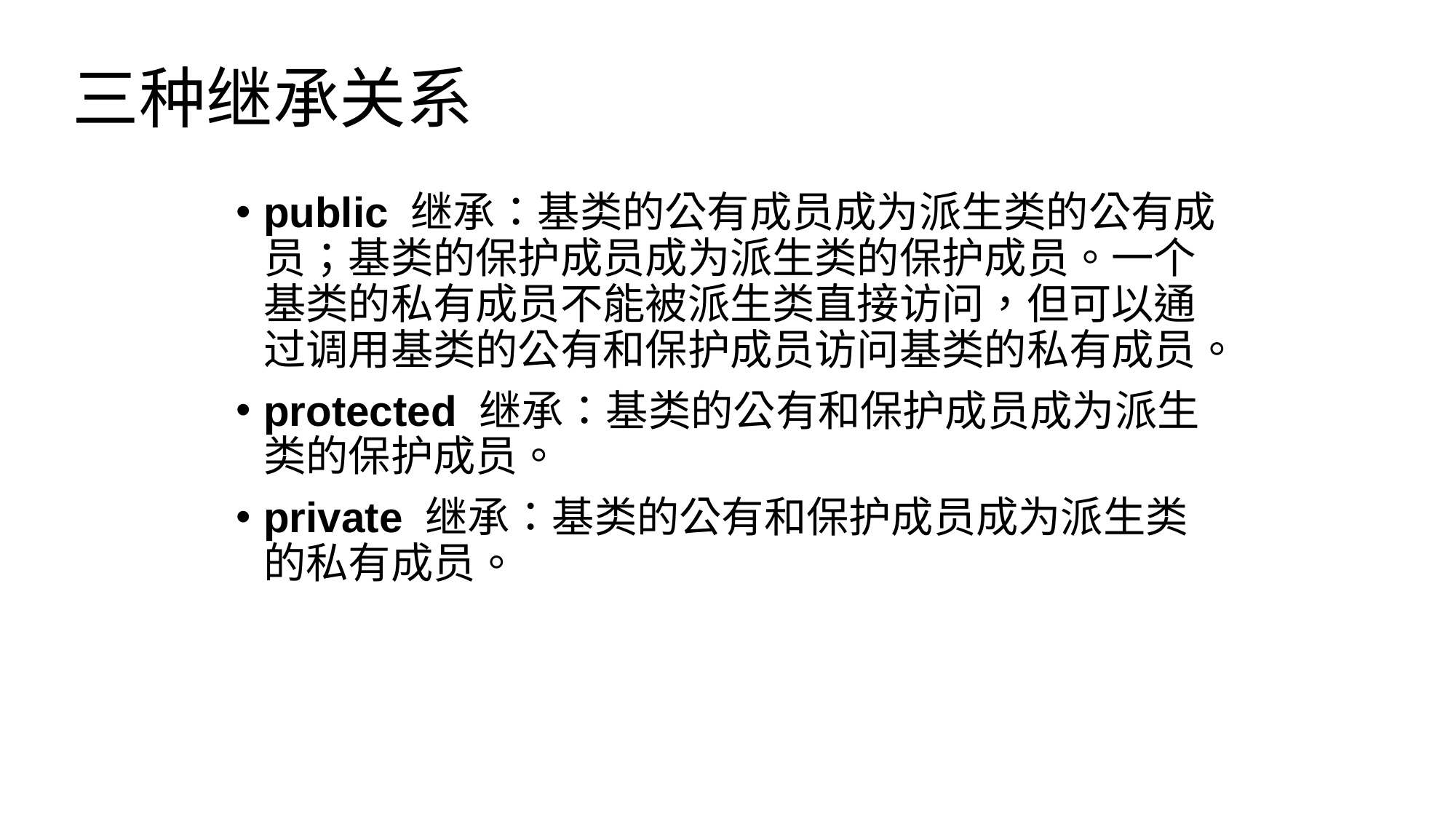

# 三种继承关系
public 继承：基类的公有成员成为派生类的公有成员；基类的保护成员成为派生类的保护成员。一个基类的私有成员不能被派生类直接访问，但可以通过调用基类的公有和保护成员访问基类的私有成员。
protected 继承：基类的公有和保护成员成为派生类的保护成员。
private 继承：基类的公有和保护成员成为派生类的私有成员。